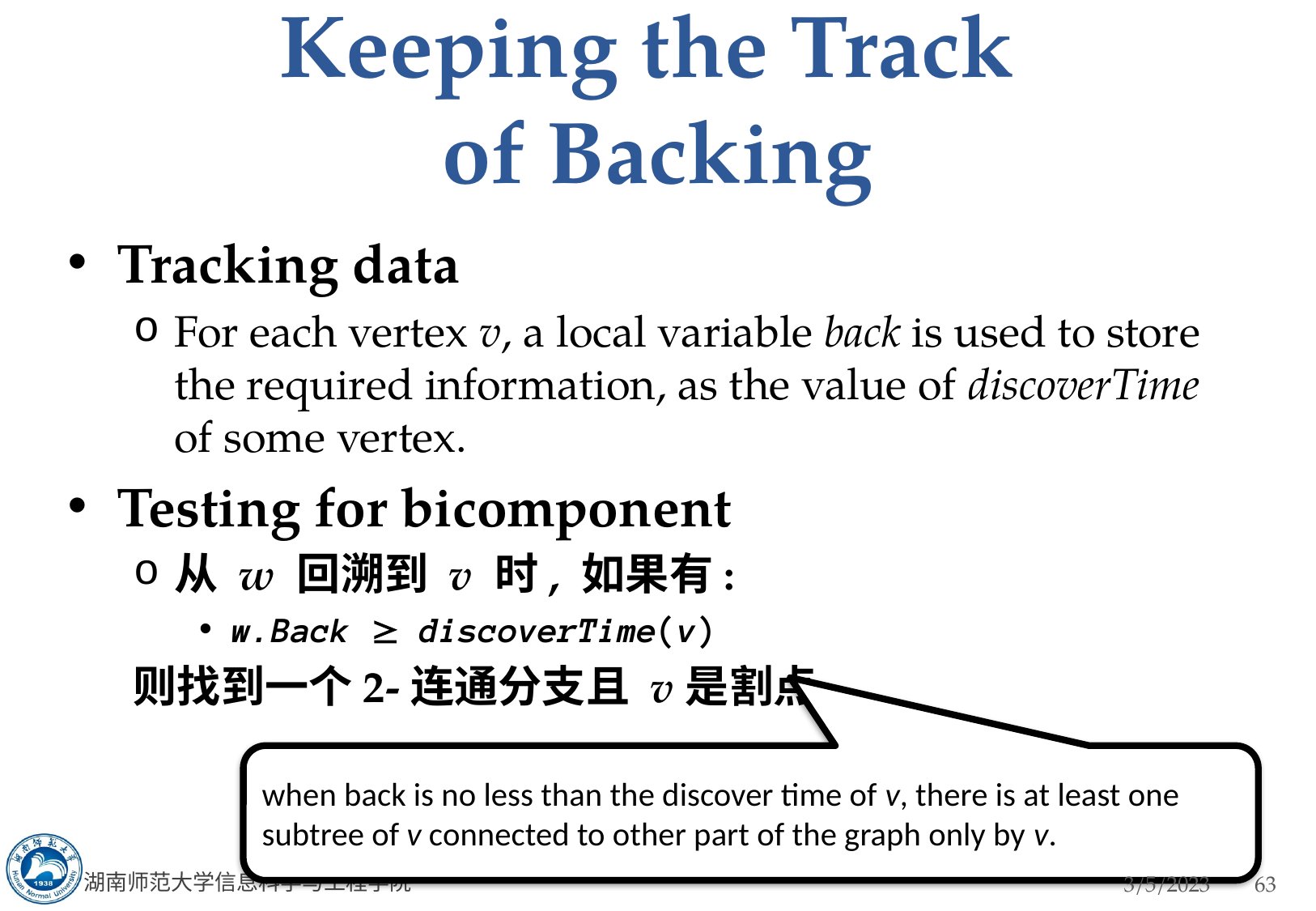

# Keeping the Track of Backing
Tracking data
For each vertex v, a local variable back is used to store the required information, as the value of discoverTime of some vertex.
Testing for bicomponent
从 w 回溯到 v 时, 如果有:
w.Back ≥ discoverTime(v)
则找到一个2-连通分支且 v是割点。

when back is no less than the discover time of v, there is at least one subtree of v connected to other part of the graph only by v.
湖南师范大学信息科学与工程学院
3/5/2023
63